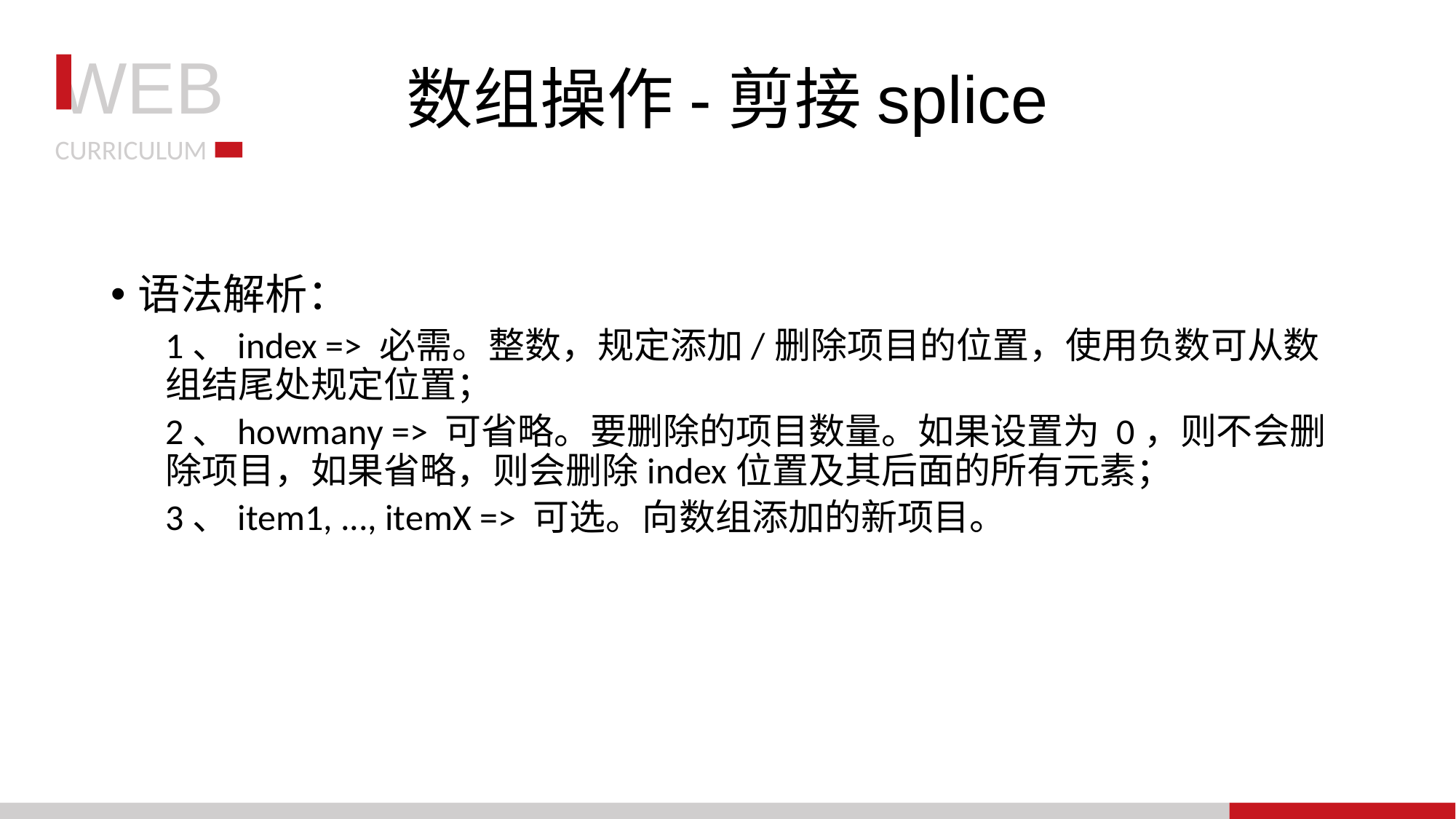

# 数组操作-剪接splice

语法解析：
1、index => 必需。整数，规定添加/删除项目的位置，使用负数可从数组结尾处规定位置；
2、howmany => 可省略。要删除的项目数量。如果设置为 0，则不会删除项目，如果省略，则会删除index位置及其后面的所有元素；
3、item1, ..., itemX => 可选。向数组添加的新项目。